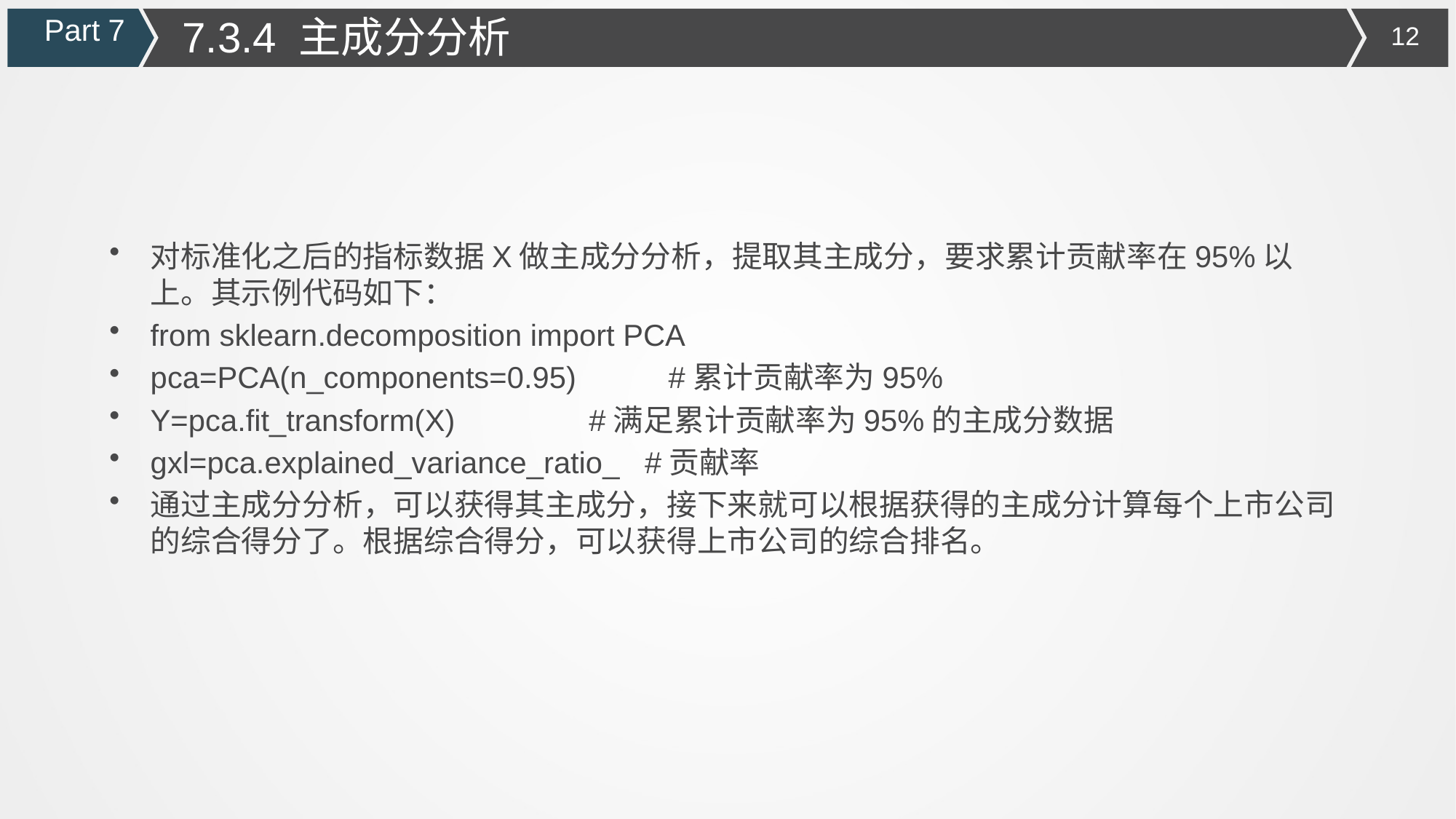

7.3.4 主成分分析
Part 7
对标准化之后的指标数据X做主成分分析，提取其主成分，要求累计贡献率在95%以上。其示例代码如下：
from sklearn.decomposition import PCA
pca=PCA(n_components=0.95)           #累计贡献率为95%
Y=pca.fit_transform(X)                #满足累计贡献率为95%的主成分数据
gxl=pca.explained_variance_ratio_   #贡献率
通过主成分分析，可以获得其主成分，接下来就可以根据获得的主成分计算每个上市公司的综合得分了。根据综合得分，可以获得上市公司的综合排名。